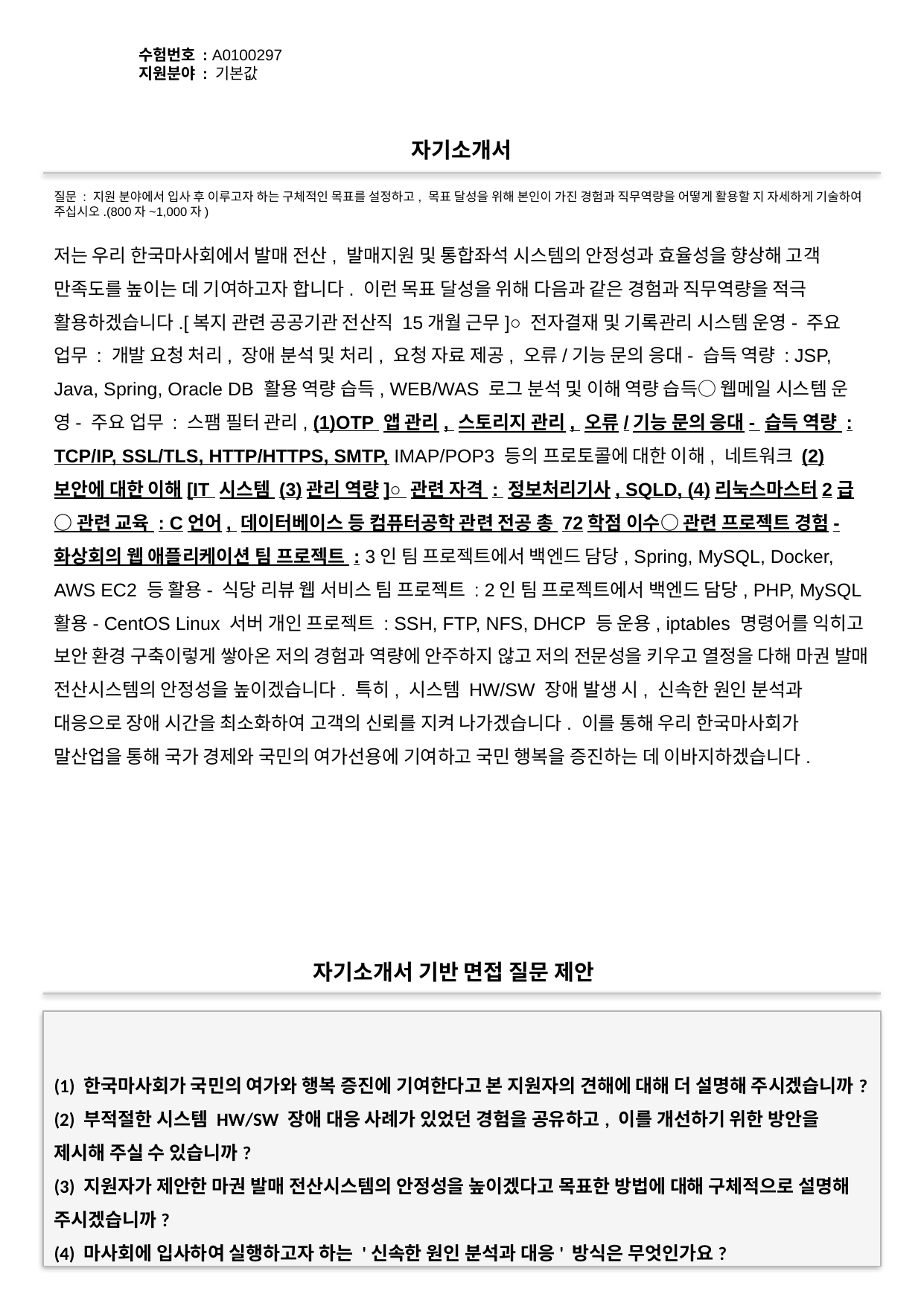

수험번호 : A0100297
지원분야 : 기본값
#

자기소개서

질문 : 지원 분야에서 입사 후 이루고자 하는 구체적인 목표를 설정하고, 목표 달성을 위해 본인이 가진 경험과 직무역량을 어떻게 활용할 지 자세하게 기술하여 주십시오.(800자~1,000자)

저는 우리 한국마사회에서 발매 전산, 발매지원 및 통합좌석 시스템의 안정성과 효율성을 향상해 고객 만족도를 높이는 데 기여하고자 합니다. 이런 목표 달성을 위해 다음과 같은 경험과 직무역량을 적극 활용하겠습니다.[복지 관련 공공기관 전산직 15개월 근무]○ 전자결재 및 기록관리 시스템 운영- 주요 업무 : 개발 요청 처리, 장애 분석 및 처리, 요청 자료 제공, 오류/기능 문의 응대- 습득 역량 : JSP, Java, Spring, Oracle DB 활용 역량 습득, WEB/WAS 로그 분석 및 이해 역량 습득○ 웹메일 시스템 운영- 주요 업무 : 스팸 필터 관리, (1)OTP 앱 관리, 스토리지 관리, 오류/기능 문의 응대- 습득 역량 : TCP/IP, SSL/TLS, HTTP/HTTPS, SMTP, IMAP/POP3 등의 프로토콜에 대한 이해, 네트워크 (2)보안에 대한 이해[IT 시스템 (3)관리 역량]○ 관련 자격 : 정보처리기사, SQLD, (4)리눅스마스터2급○ 관련 교육 : C언어, 데이터베이스 등 컴퓨터공학 관련 전공 총 72학점 이수○ 관련 프로젝트 경험- 화상회의 웹 애플리케이션 팀 프로젝트 : 3인 팀 프로젝트에서 백엔드 담당, Spring, MySQL, Docker, AWS EC2 등 활용- 식당 리뷰 웹 서비스 팀 프로젝트 : 2인 팀 프로젝트에서 백엔드 담당, PHP, MySQL 활용- CentOS Linux 서버 개인 프로젝트 : SSH, FTP, NFS, DHCP 등 운용, iptables 명령어를 익히고 보안 환경 구축이렇게 쌓아온 저의 경험과 역량에 안주하지 않고 저의 전문성을 키우고 열정을 다해 마권 발매 전산시스템의 안정성을 높이겠습니다. 특히, 시스템 HW/SW 장애 발생 시, 신속한 원인 분석과 대응으로 장애 시간을 최소화하여 고객의 신뢰를 지켜 나가겠습니다. 이를 통해 우리 한국마사회가 말산업을 통해 국가 경제와 국민의 여가선용에 기여하고 국민 행복을 증진하는 데 이바지하겠습니다.

자기소개서 기반 면접 질문 제안

(1) 한국마사회가 국민의 여가와 행복 증진에 기여한다고 본 지원자의 견해에 대해 더 설명해 주시겠습니까?
(2) 부적절한 시스템 HW/SW 장애 대응 사례가 있었던 경험을 공유하고, 이를 개선하기 위한 방안을 제시해 주실 수 있습니까?
(3) 지원자가 제안한 마권 발매 전산시스템의 안정성을 높이겠다고 목표한 방법에 대해 구체적으로 설명해 주시겠습니까?
(4) 마사회에 입사하여 실행하고자 하는 '신속한 원인 분석과 대응' 방식은 무엇인가요?